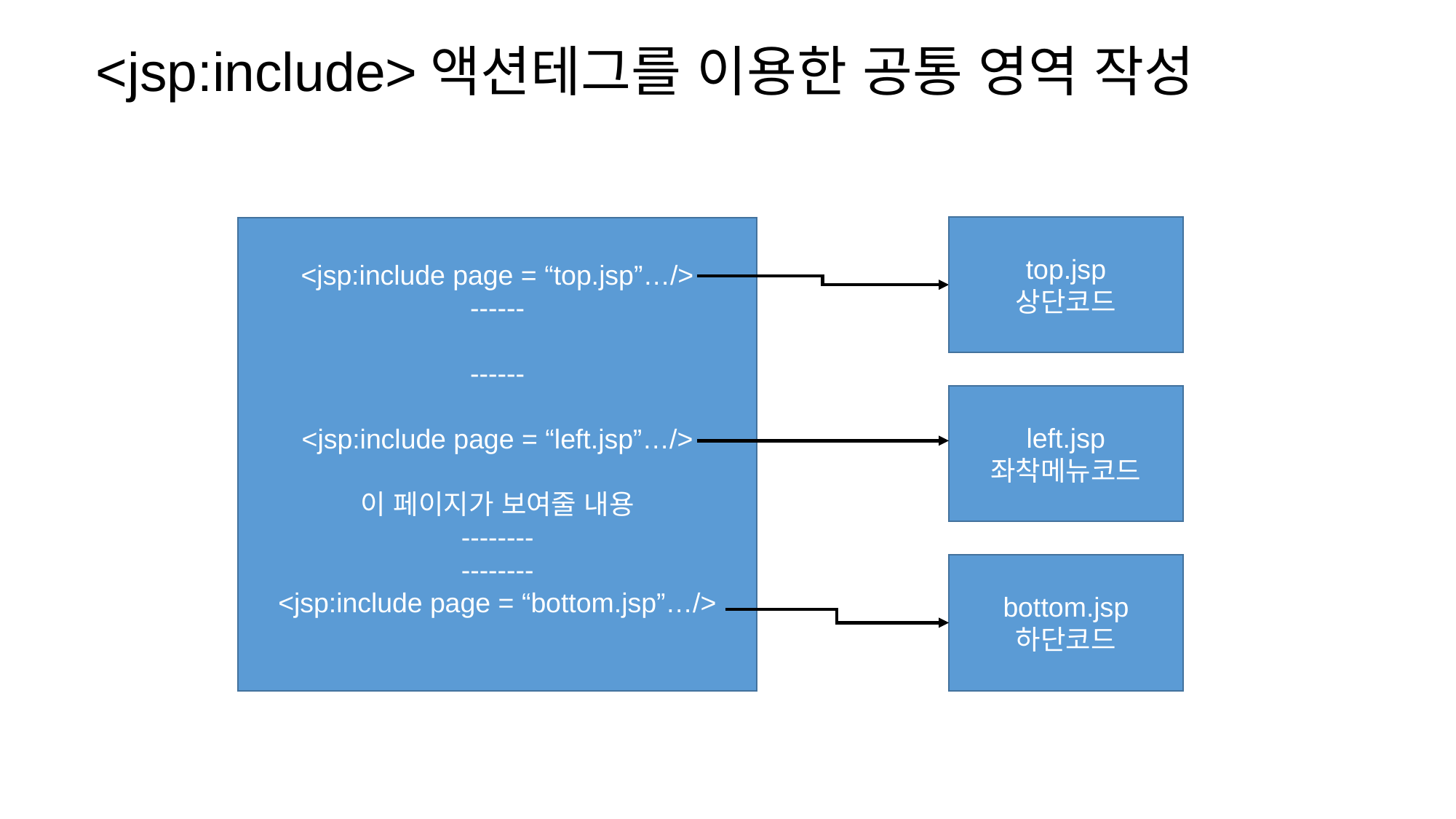

<jsp:include>액션테그를 이용한 공통 영역 작성
top.jsp
상단코드
<jsp:include page = “top.jsp”…/>
------

------

<jsp:include page = “left.jsp”…/>

이 페이지가 보여줄 내용
--------
--------
<jsp:include page = “bottom.jsp”…/>

left.jsp
좌착메뉴코드
bottom.jsp
하단코드